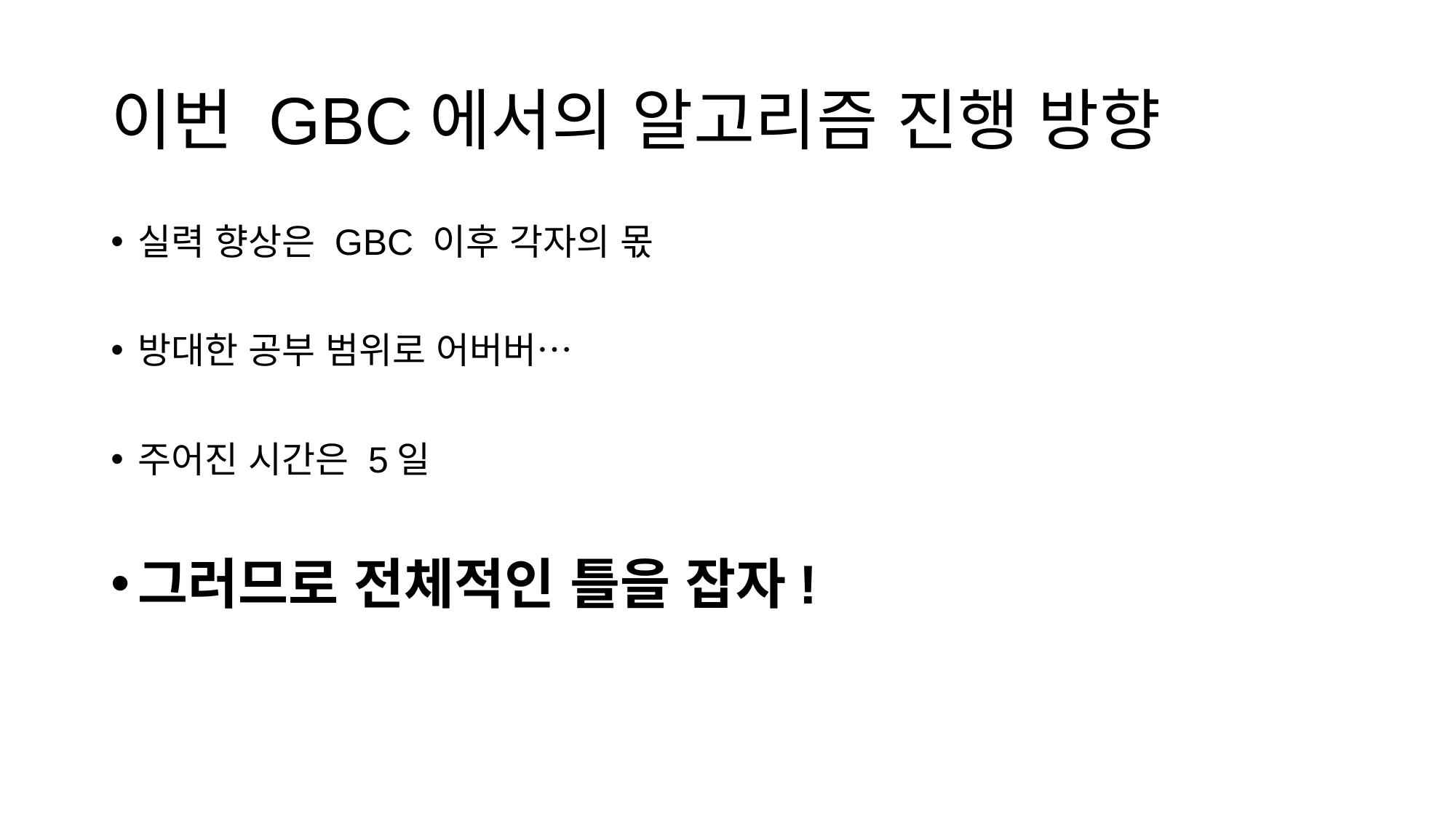

# 이번 GBC에서의 알고리즘 진행 방향
실력 향상은 GBC 이후 각자의 몫

방대한 공부 범위로 어버버…

주어진 시간은 5일

그러므로 전체적인 틀을 잡자!